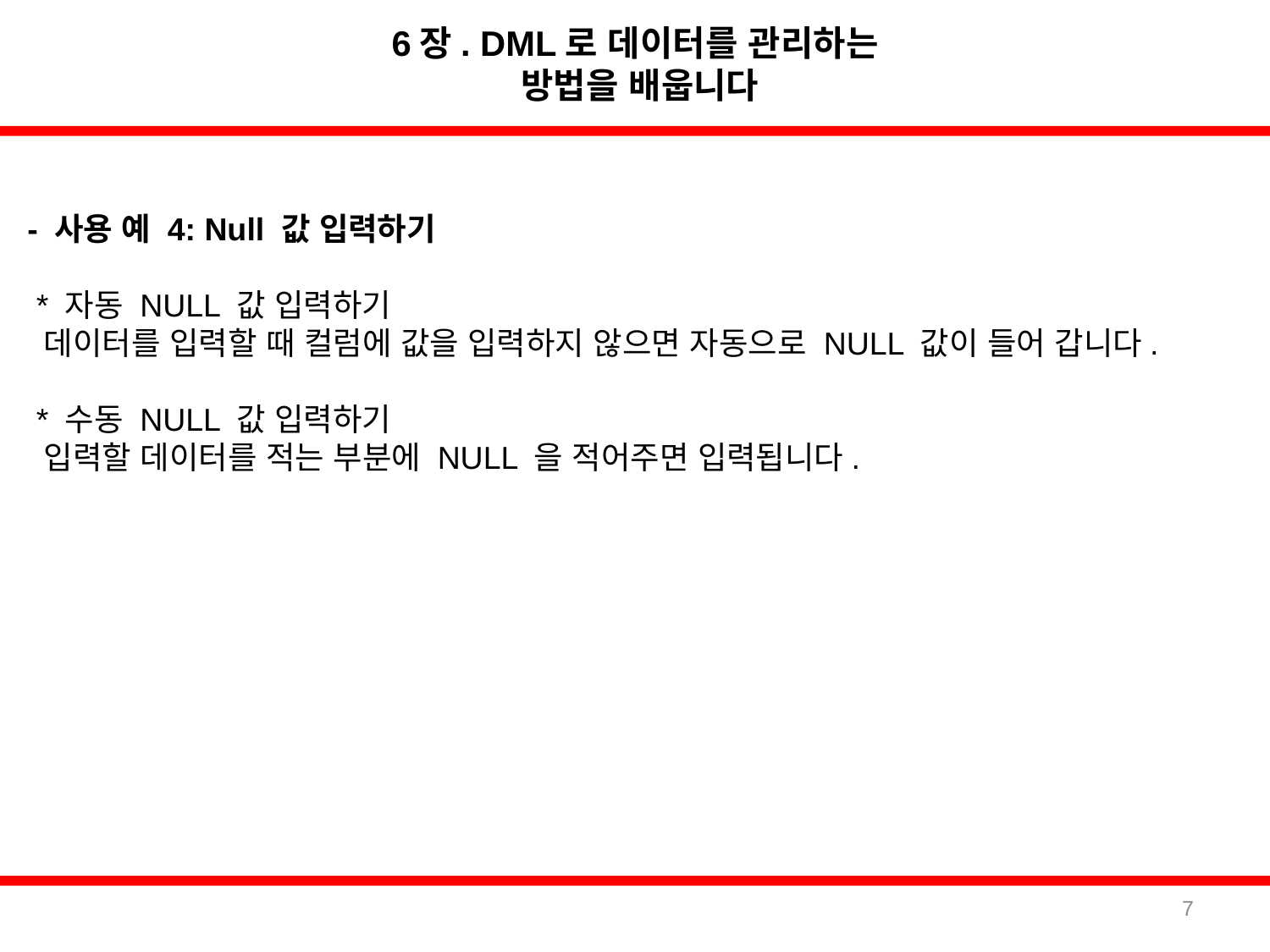

6장. DML로 데이터를 관리하는
방법을 배웁니다

- 사용 예 4: Null 값 입력하기

 * 자동 NULL 값 입력하기
 데이터를 입력할 때 컬럼에 값을 입력하지 않으면 자동으로 NULL 값이 들어 갑니다.

 * 수동 NULL 값 입력하기
 입력할 데이터를 적는 부분에 NULL 을 적어주면 입력됩니다.

7